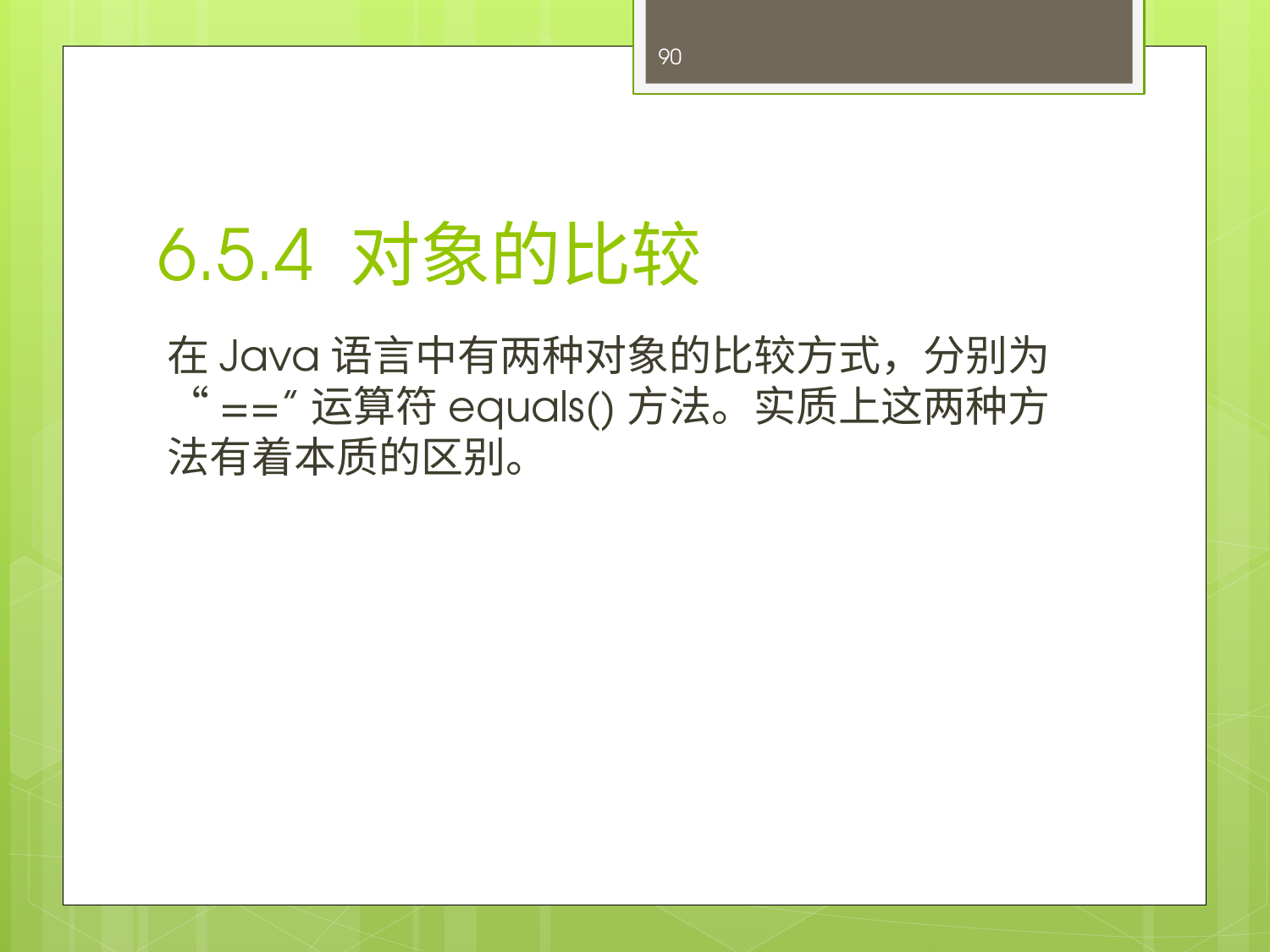

90
# 6.5.4 对象的比较
在Java语言中有两种对象的比较方式，分别为“==”运算符equals()方法。实质上这两种方法有着本质的区别。